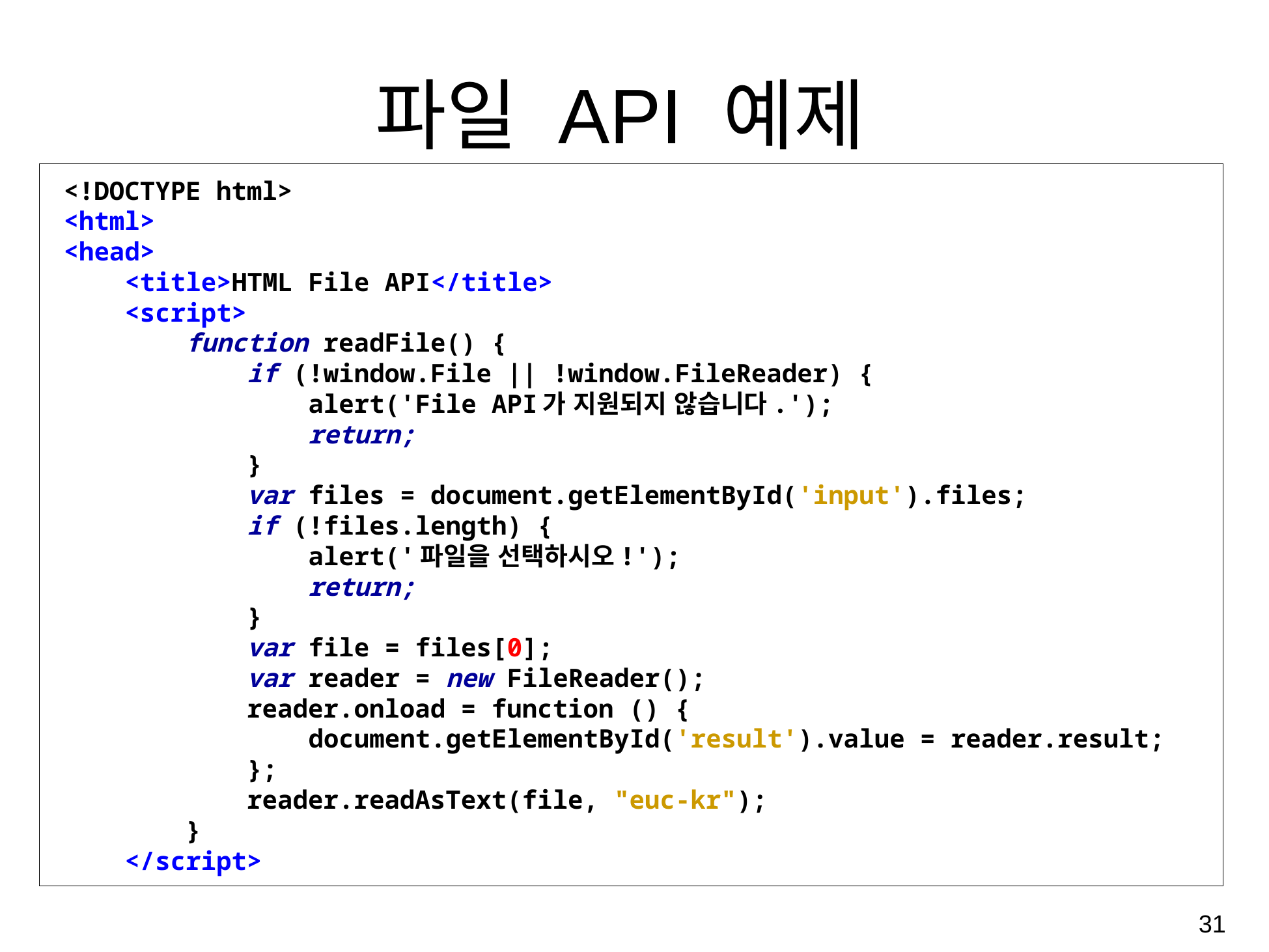

# 파일 API 예제
<!DOCTYPE html>
<html>
<head>
    <title>HTML File API</title>
    <script>
        function readFile() {
            if (!window.File || !window.FileReader) {
                alert('File API가 지원되지 않습니다.');
                return;
            }
            var files = document.getElementById('input').files;
            if (!files.length) {
                alert('파일을 선택하시오!');
                return;
            }
            var file = files[0];
            var reader = new FileReader();
            reader.onload = function () {
                document.getElementById('result').value = reader.result;
            };
            reader.readAsText(file, "euc-kr");
        }
    </script>
31